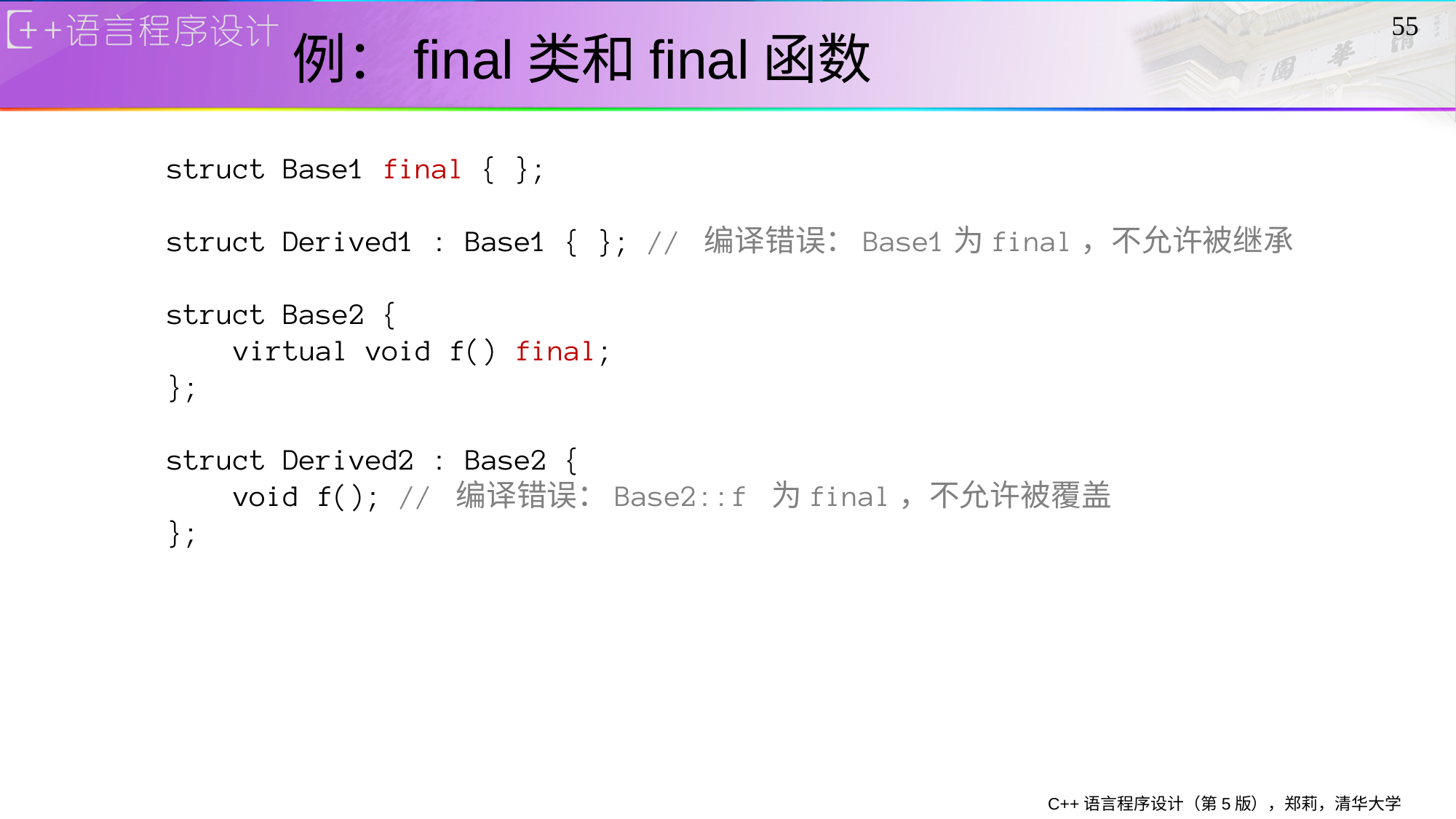

55
# 例：final类和final函数
struct Base1 final { };

struct Derived1 : Base1 { }; // 编译错误：Base1为final，不允许被继承

struct Base2 {
    virtual void f() final;
};

struct Derived2 : Base2 {
    void f(); // 编译错误：Base2::f 为final，不允许被覆盖
};